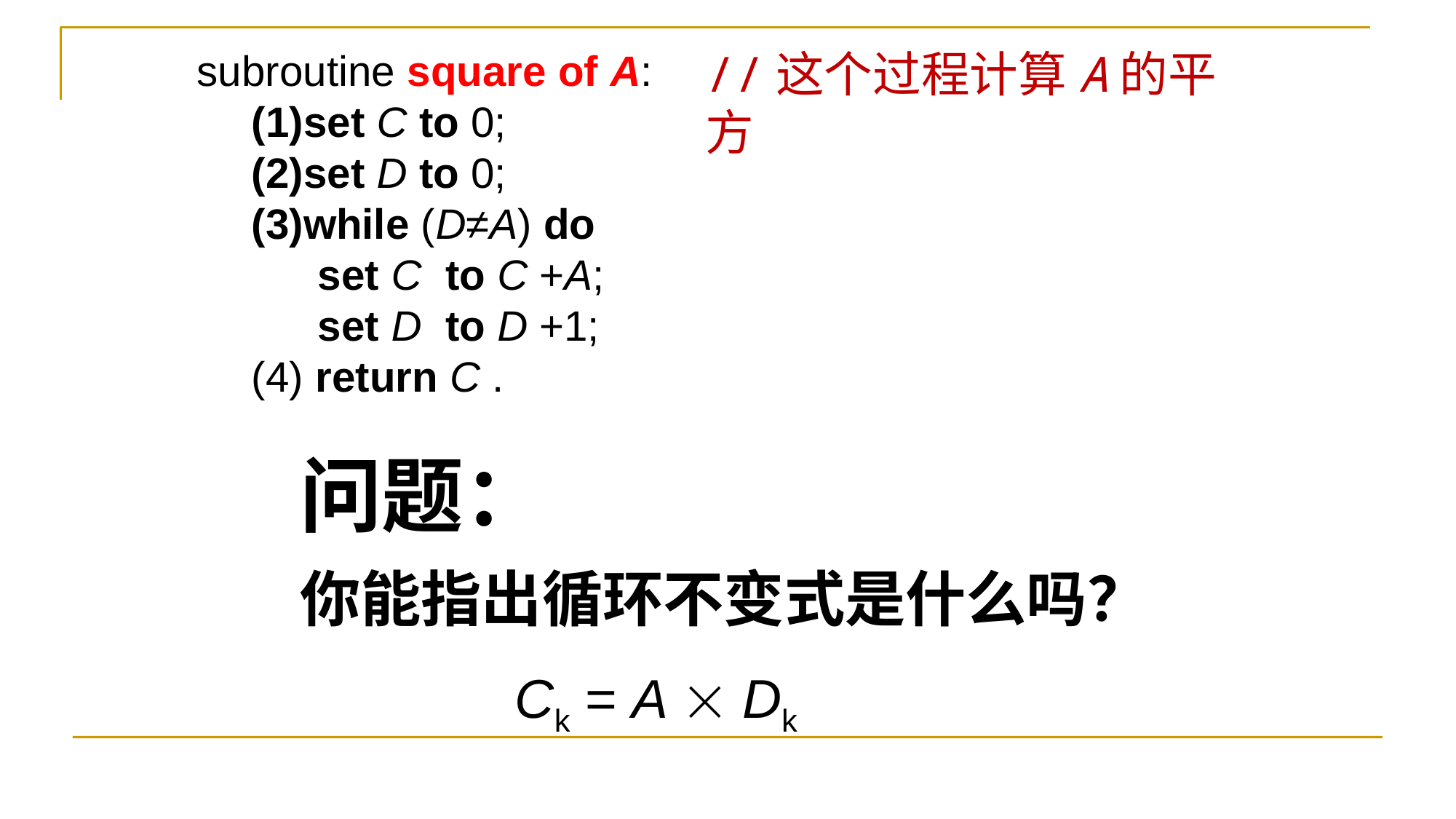

subroutine square of A:
set C to 0;
set D to 0;
while (D≠A) do
 set C  to C +A;
 set D  to D +1;
(4) return C .
//这个过程计算A的平方
问题：
你能指出循环不变式是什么吗？
Ck = A × Dk